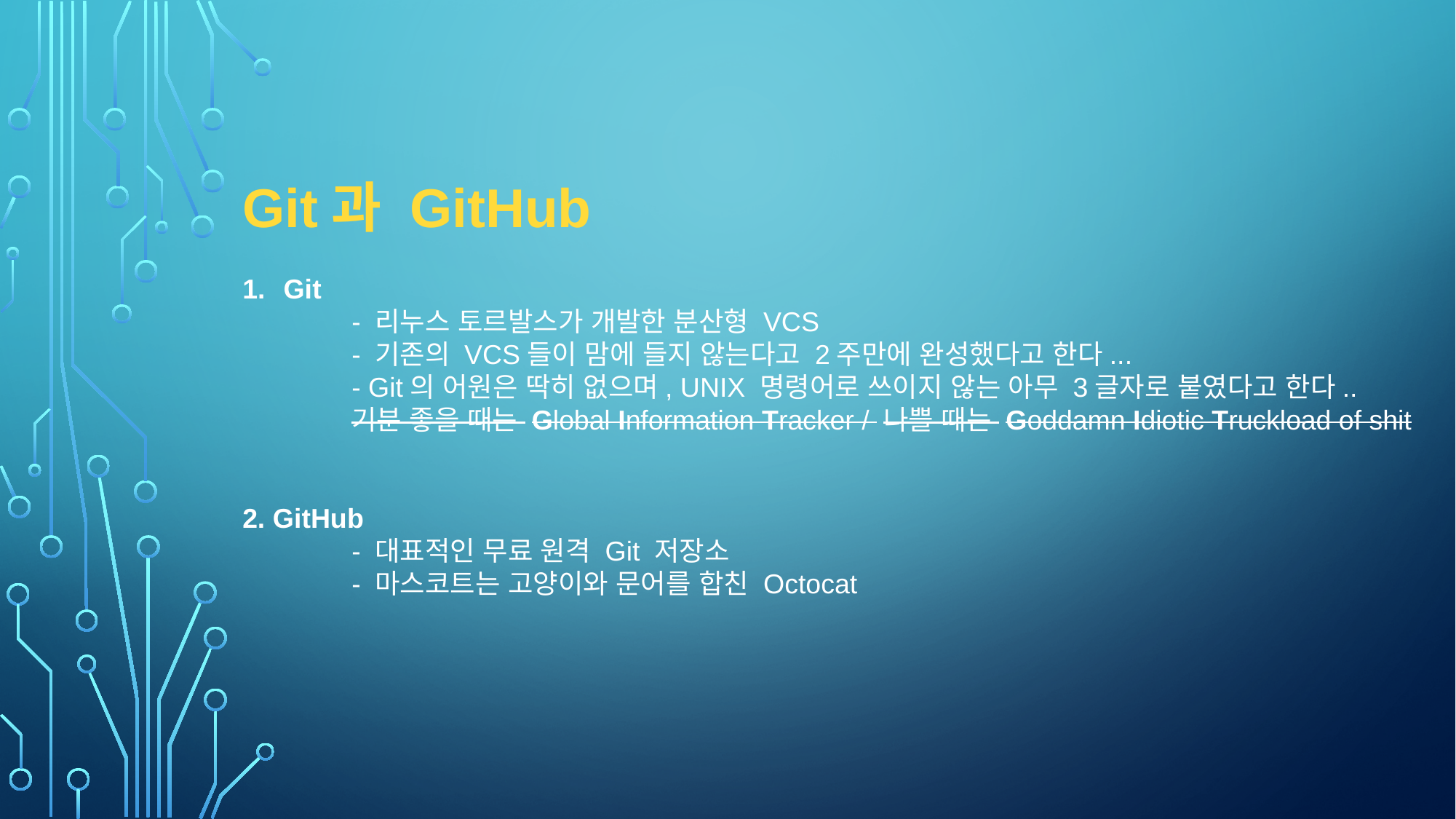

Git과 GitHub

Git
 	- 리누스 토르발스가 개발한 분산형 VCS
	- 기존의 VCS들이 맘에 들지 않는다고 2주만에 완성했다고 한다...
	- Git의 어원은 딱히 없으며, UNIX 명령어로 쓰이지 않는 아무 3글자로 붙였다고 한다..
	기분 좋을 때는 Global Information Tracker / 나쁠 때는 Goddamn Idiotic Truckload of shit

2. GitHub
	- 대표적인 무료 원격 Git 저장소
	- 마스코트는 고양이와 문어를 합친 Octocat